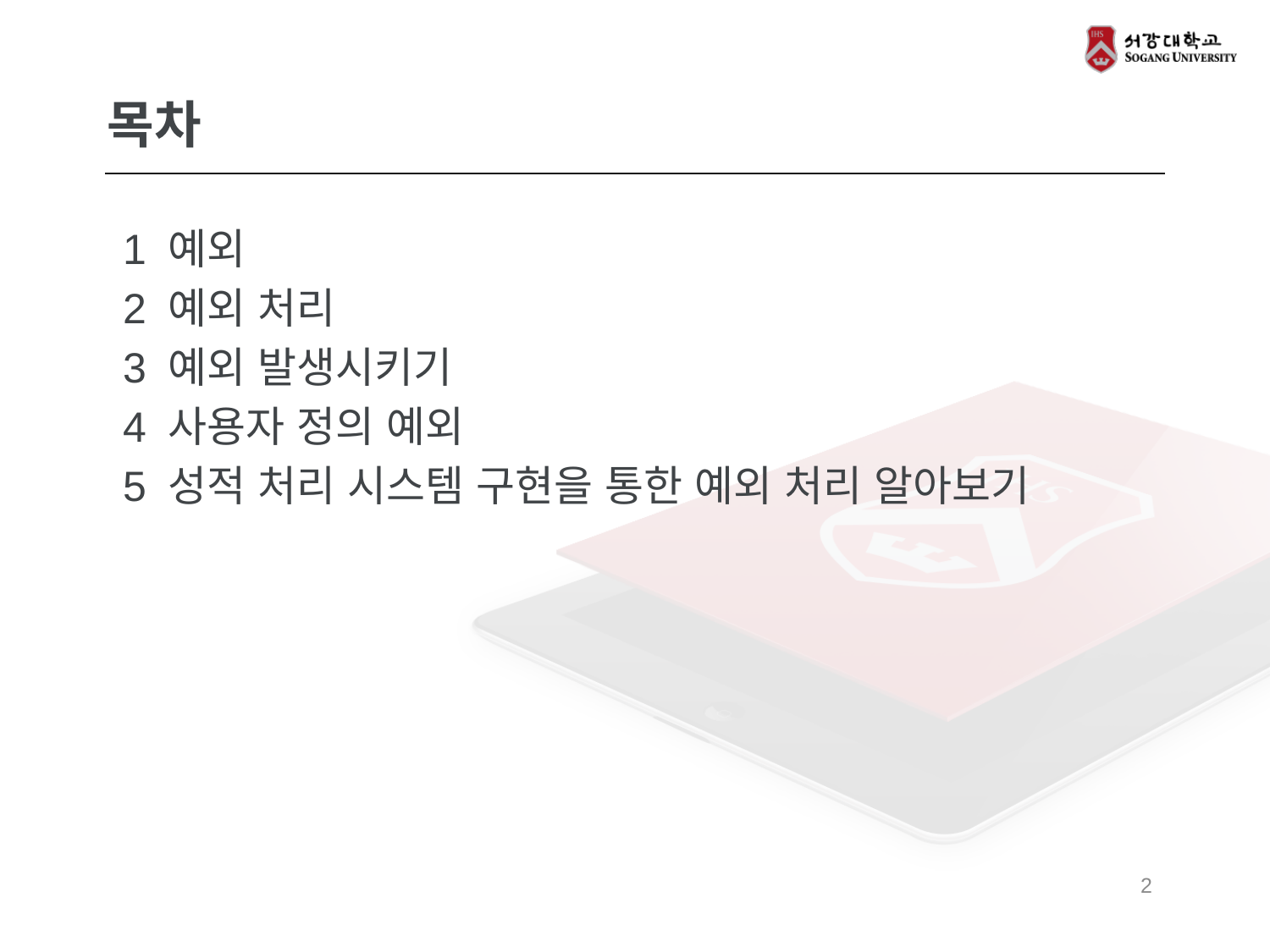

# 목차
1 예외
2 예외 처리
3 예외 발생시키기
4 사용자 정의 예외
5 성적 처리 시스템 구현을 통한 예외 처리 알아보기

2